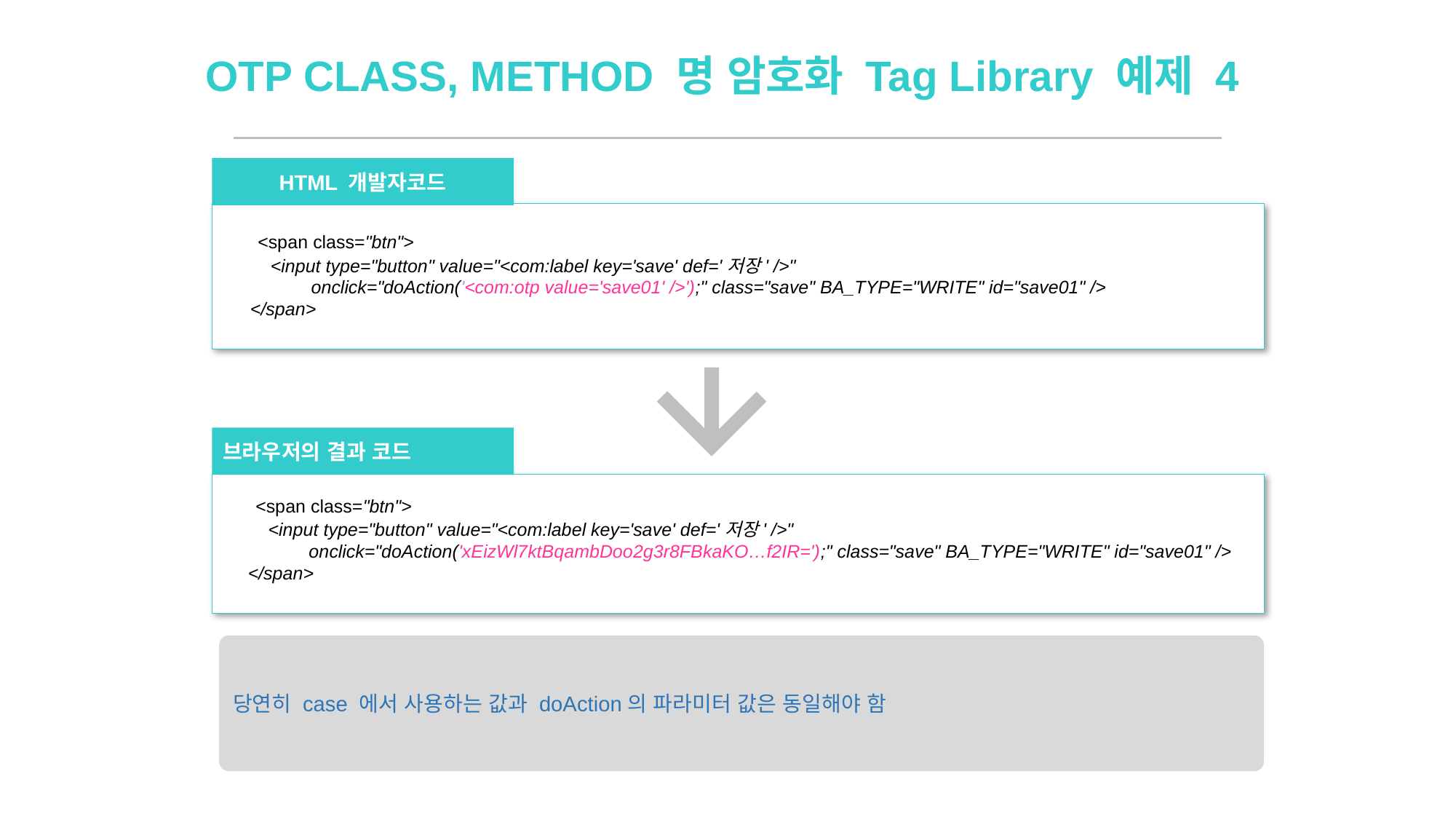

OTP CLASS, METHOD 명 암호화 Tag Library 예제 4
HTML 개발자코드

 <span class="btn">
    <input type="button" value="<com:label key='save' def='저장' />"
            onclick="doAction('<com:otp value='save01' />');" class="save" BA_TYPE="WRITE" id="save01" />
</span>

브라우저의 결과 코드

 <span class="btn">
    <input type="button" value="<com:label key='save' def='저장' />"
            onclick="doAction('xEizWl7ktBqambDoo2g3r8FBkaKO…f2IR=');" class="save" BA_TYPE="WRITE" id="save01" />
</span>
당연히 case 에서 사용하는 값과 doAction의 파라미터 값은 동일해야 함